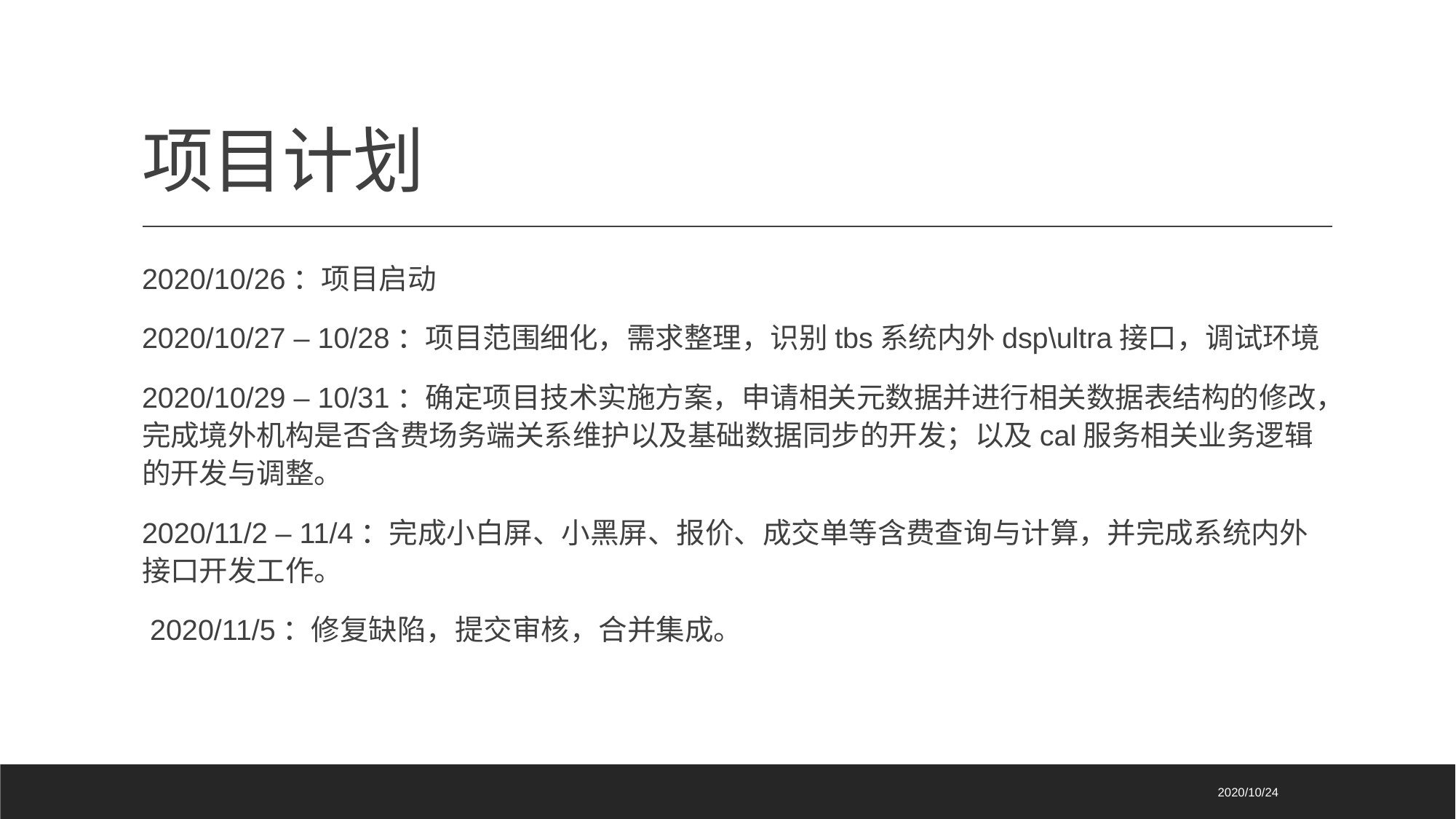

# 项目计划
2020/10/26：项目启动
2020/10/27 – 10/28：项目范围细化，需求整理，识别tbs系统内外dsp\ultra接口，调试环境
2020/10/29 – 10/31：确定项目技术实施方案，申请相关元数据并进行相关数据表结构的修改，完成境外机构是否含费场务端关系维护以及基础数据同步的开发；以及cal服务相关业务逻辑的开发与调整。
2020/11/2 – 11/4：完成小白屏、小黑屏、报价、成交单等含费查询与计算，并完成系统内外接口开发工作。
 2020/11/5：修复缺陷，提交审核，合并集成。

2020/10/24